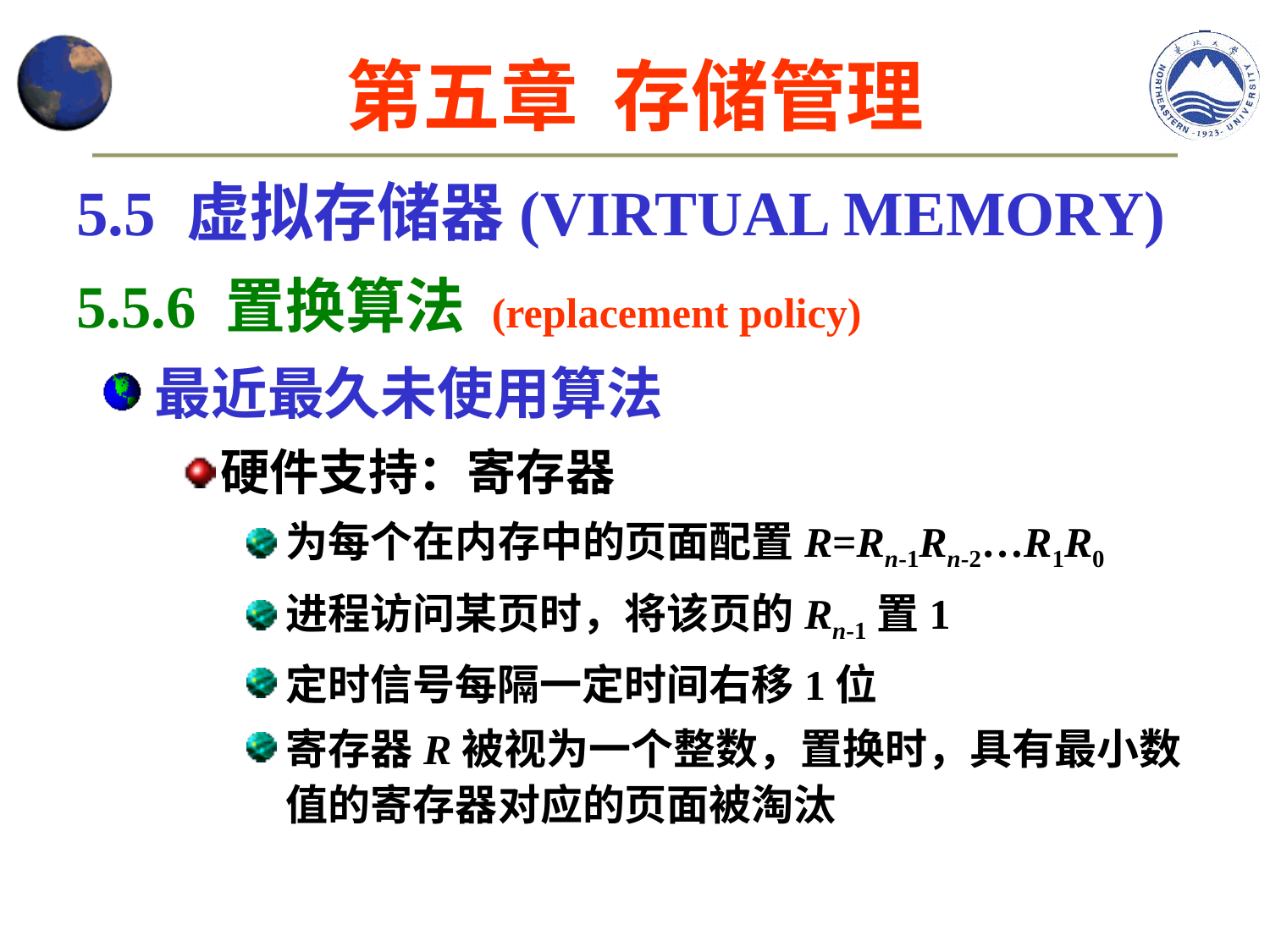

第五章  存储管理
5.5 虚拟存储器(VIRTUAL MEMORY)
5.5.6 置换算法 (replacement policy)
最近最久未使用算法
硬件支持：寄存器
为每个在内存中的页面配置R=Rn-1Rn-2…R1R0
进程访问某页时，将该页的Rn-1置1
定时信号每隔一定时间右移1位
寄存器R被视为一个整数，置换时，具有最小数值的寄存器对应的页面被淘汰